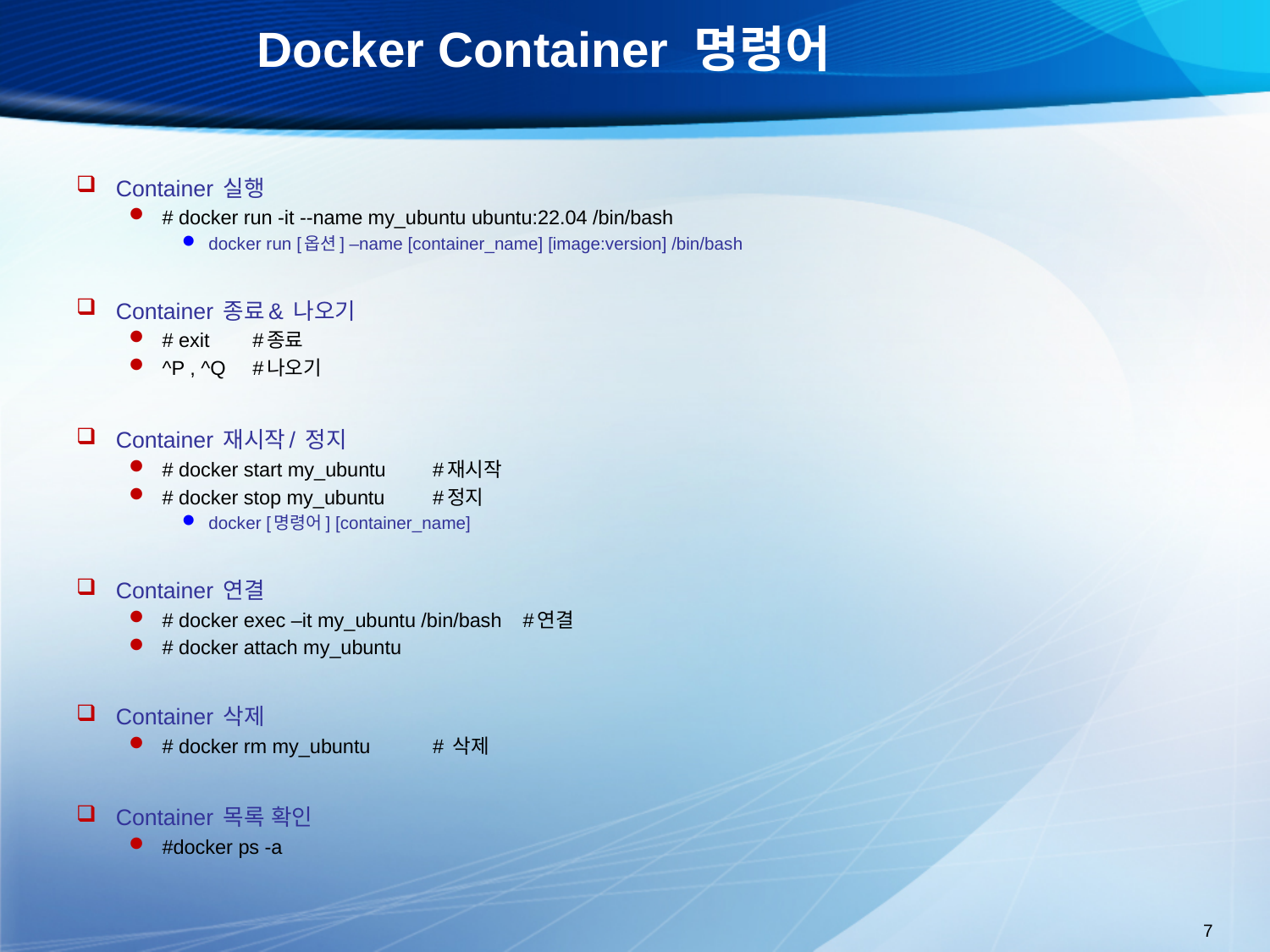

# Docker Container 명령어

Container 실행
# docker run -it --name my_ubuntu ubuntu:22.04 /bin/bash
docker run [옵션] –name [container_name] [image:version] /bin/bash

Container 종료& 나오기
# exit 				#종료
^P , ^Q 				#나오기

Container 재시작/ 정지
# docker start my_ubuntu 		#재시작
# docker stop my_ubuntu		#정지
docker [명령어] [container_name]

Container 연결
# docker exec –it my_ubuntu /bin/bash	#연결
# docker attach my_ubuntu

Container 삭제
# docker rm my_ubuntu		# 삭제

Container 목록 확인
#docker ps -a